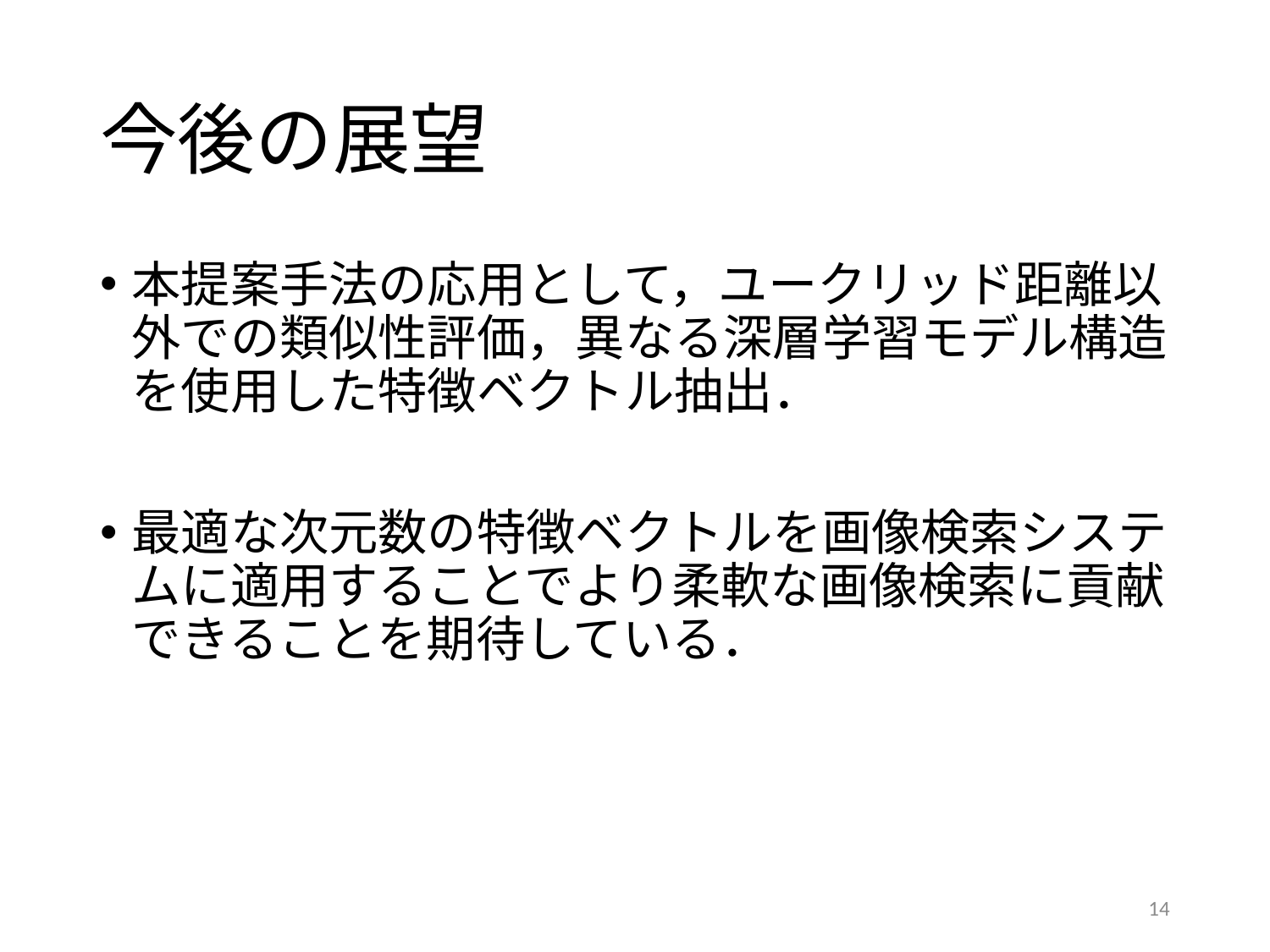

# 今後の展望
本提案手法の応用として，ユークリッド距離以外での類似性評価，異なる深層学習モデル構造を使用した特徴ベクトル抽出．

最適な次元数の特徴ベクトルを画像検索システムに適用することでより柔軟な画像検索に貢献できることを期待している．
14